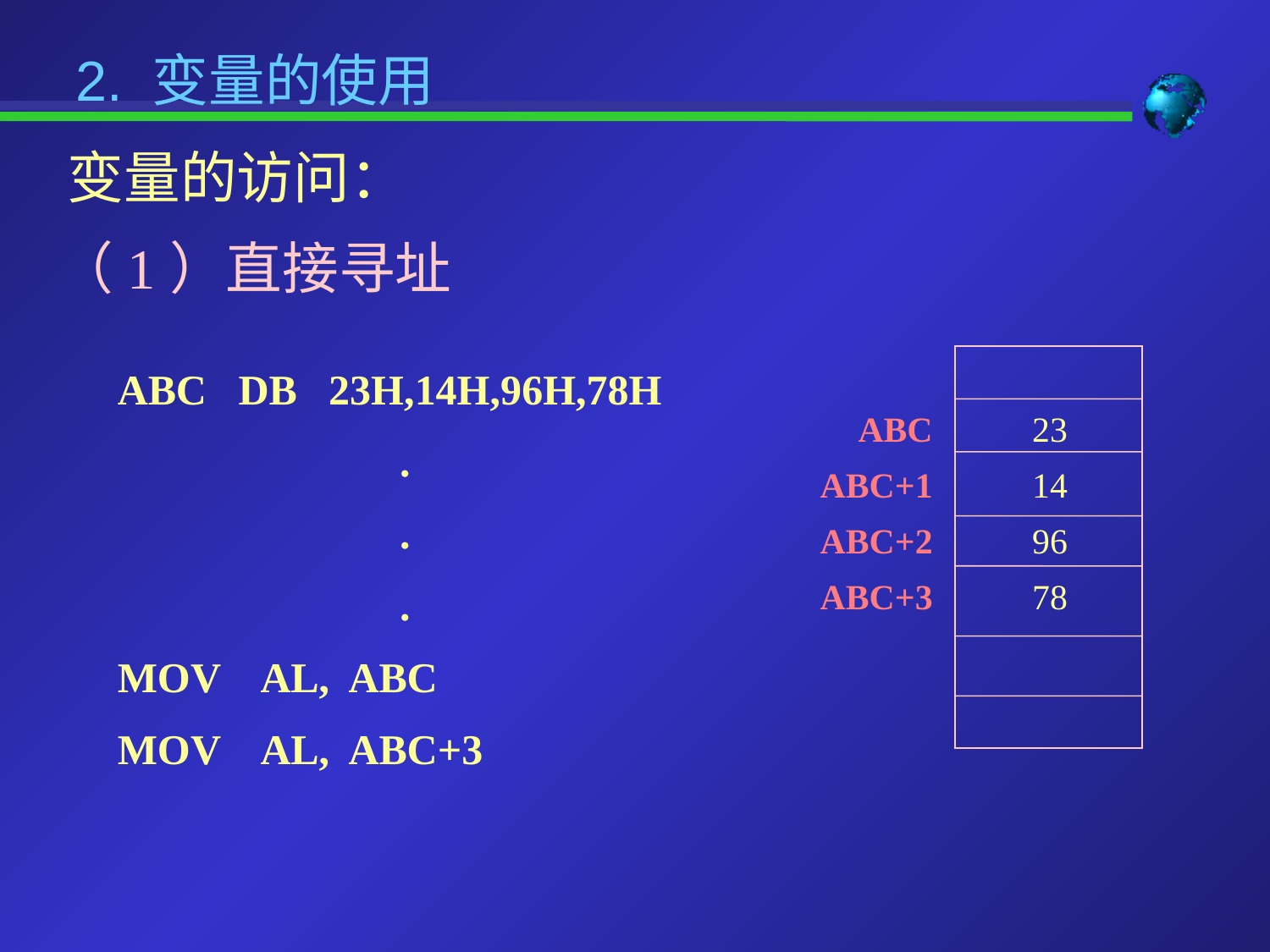

# 2. 变量的使用
变量的访问：
（1）直接寻址

ABC
ABC+1
ABC+2
ABC+3

23
14
96
78

ABC   DB   23H,14H,96H,78H
.
.
.
MOV    AL,  ABC
MOV    AL,  ABC+3
20